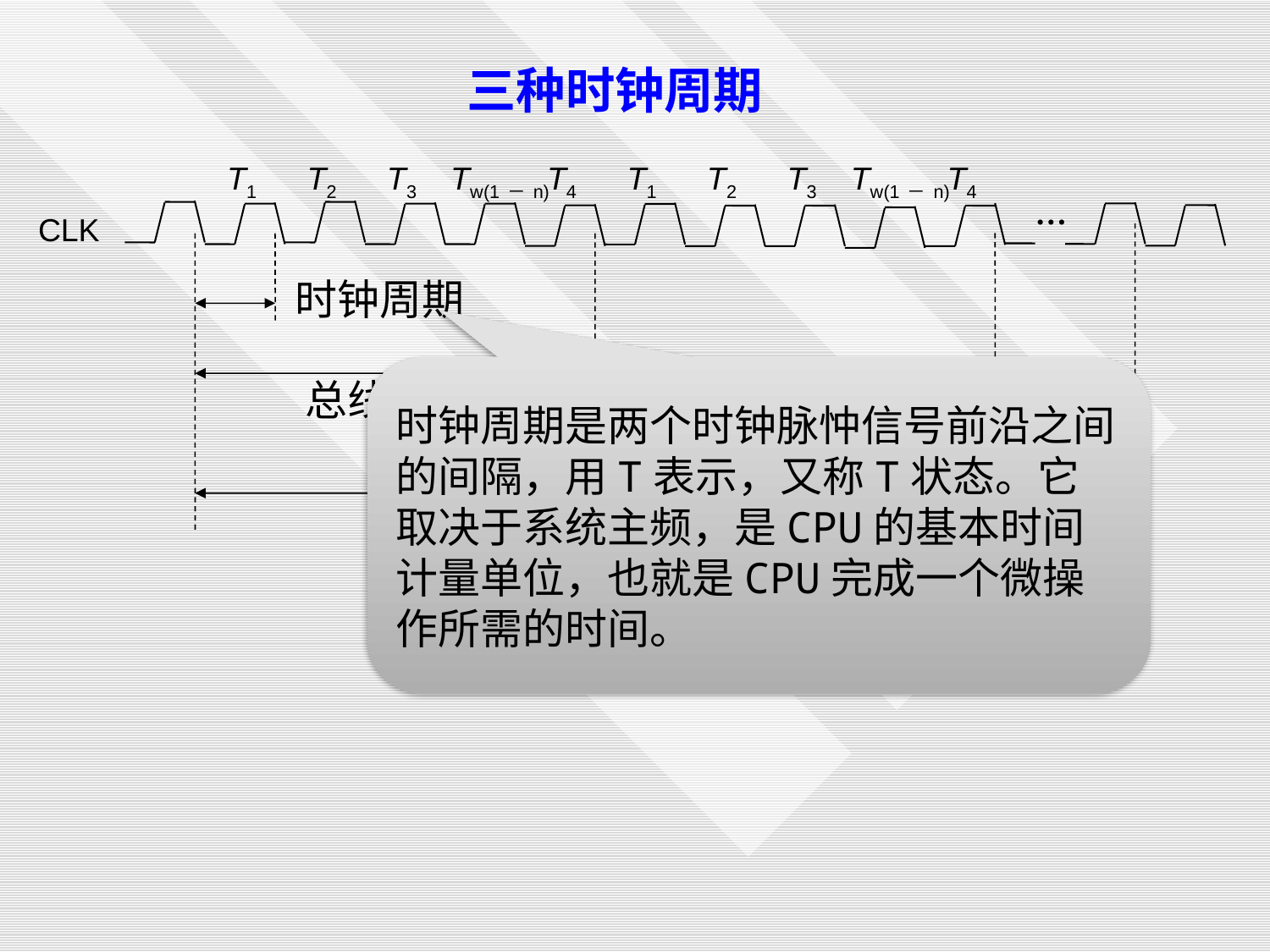

三种时钟周期
T1
T2
T3
Tw(1－n)
T4
T1
T2
T3
Tw(1－n)
T4
…

CLK

时钟周期

总线周期

总线周期
指令周期

时钟周期是两个时钟脉忡信号前沿之间的间隔，用T表示，又称T状态。它取决于系统主频，是CPU的基本时间计量单位，也就是CPU完成一个微操作所需的时间。